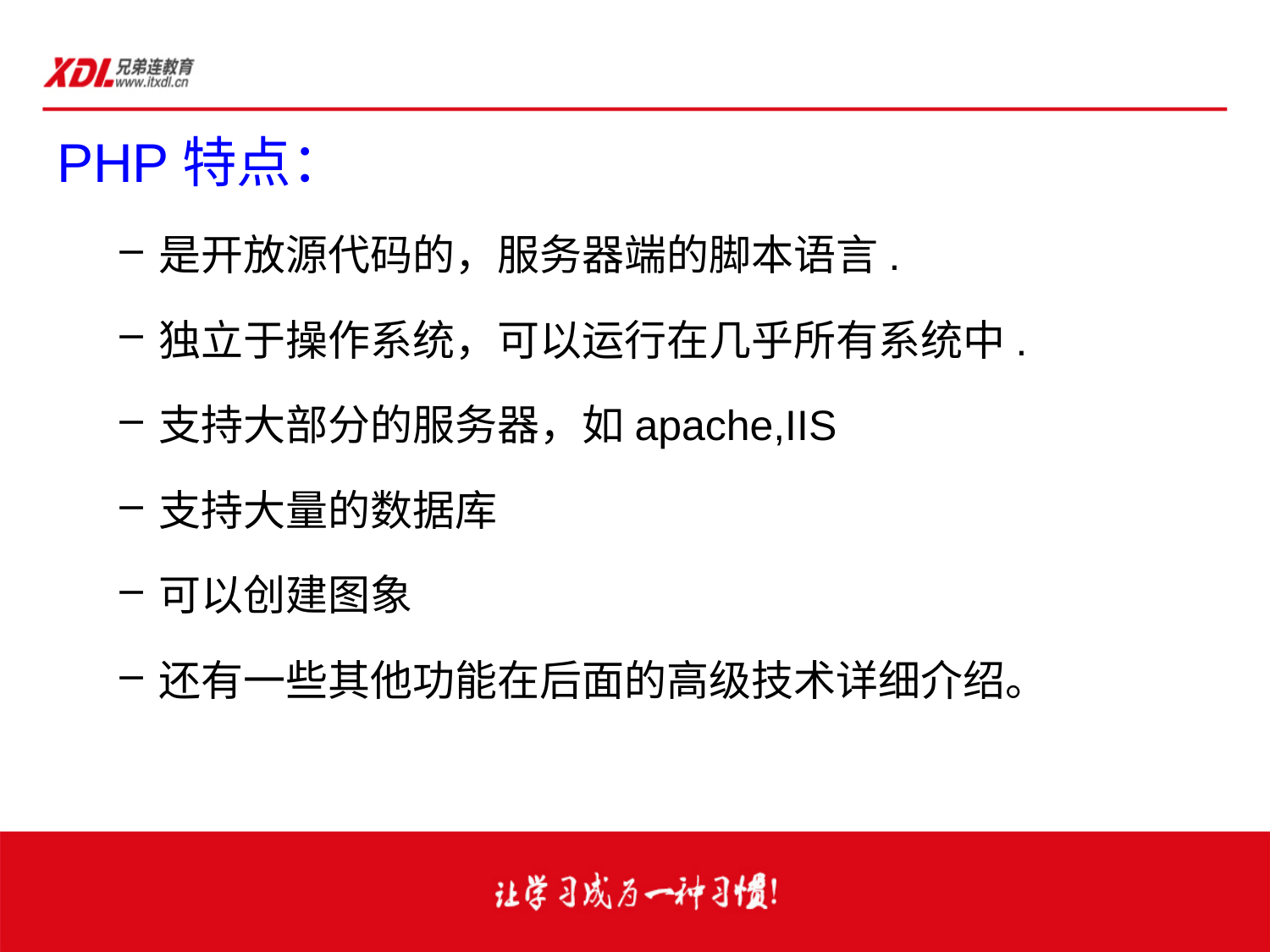

PHP特点：
是开放源代码的，服务器端的脚本语言.
独立于操作系统，可以运行在几乎所有系统中.
支持大部分的服务器，如apache,IIS
支持大量的数据库
可以创建图象
还有一些其他功能在后面的高级技术详细介绍。